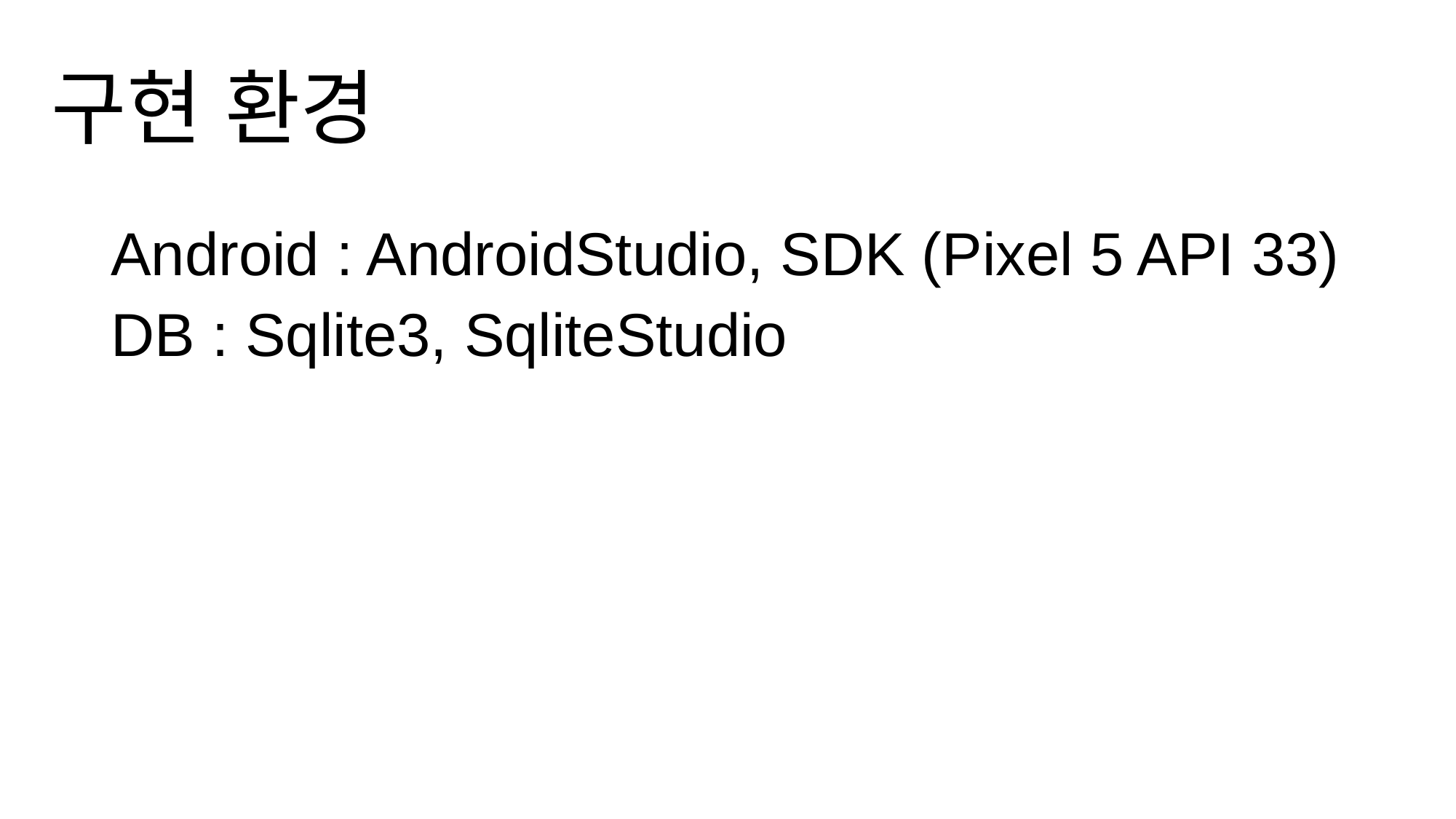

# 구현 환경
Android : AndroidStudio, SDK (Pixel 5 API 33)
DB : Sqlite3, SqliteStudio